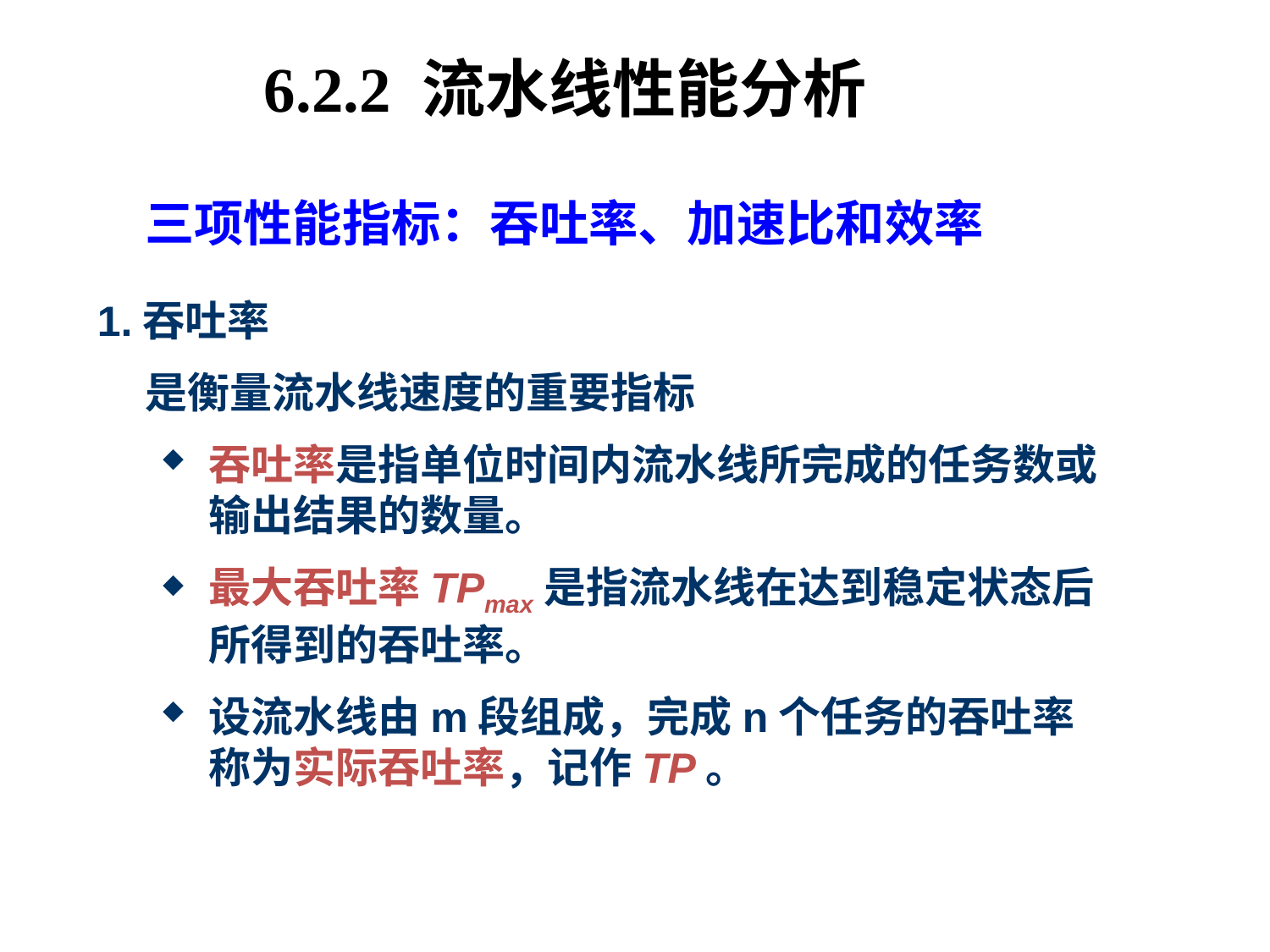

6.2.2 流水线性能分析
	三项性能指标：吞吐率、加速比和效率
1.吞吐率
	是衡量流水线速度的重要指标
吞吐率是指单位时间内流水线所完成的任务数或输出结果的数量。
最大吞吐率TPmax是指流水线在达到稳定状态后所得到的吞吐率。
设流水线由m段组成，完成n个任务的吞吐率称为实际吞吐率，记作TP。